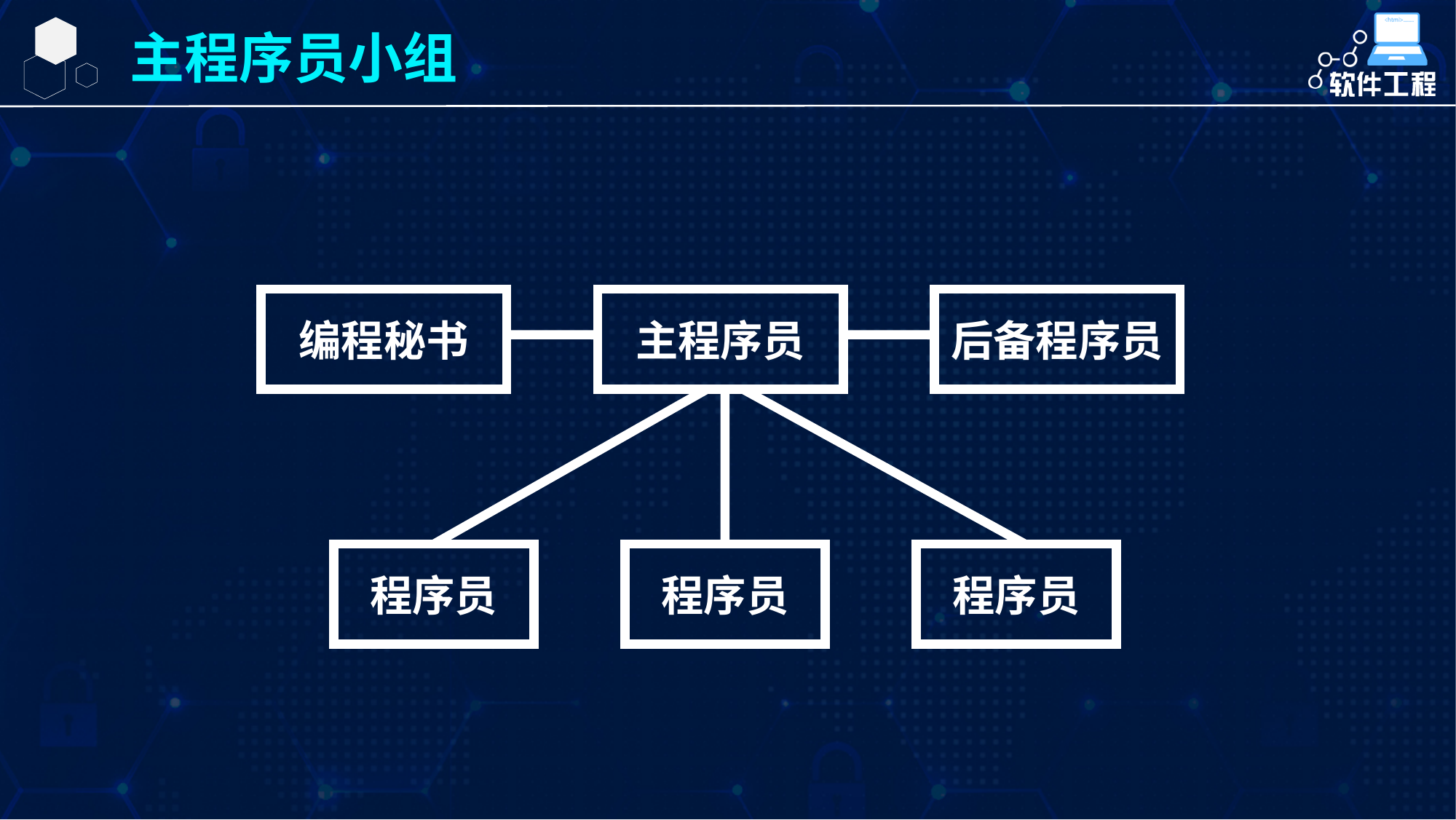

主程序员小组
编程秘书
主程序员
后备程序员

程序员
程序员
程序员